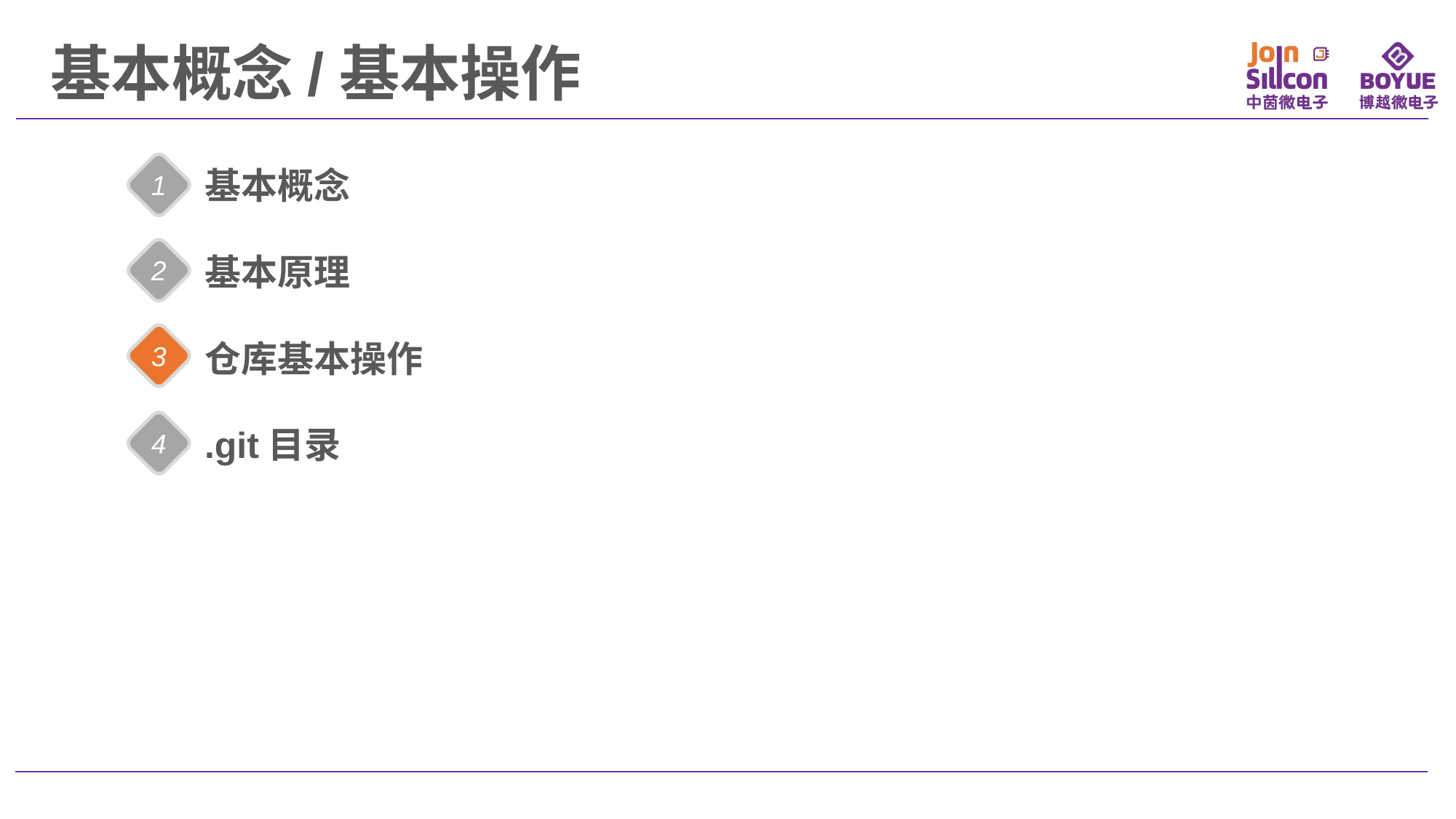

基本概念/基本操作
基本概念

1
基本原理

2
仓库基本操作

3
.git目录

4